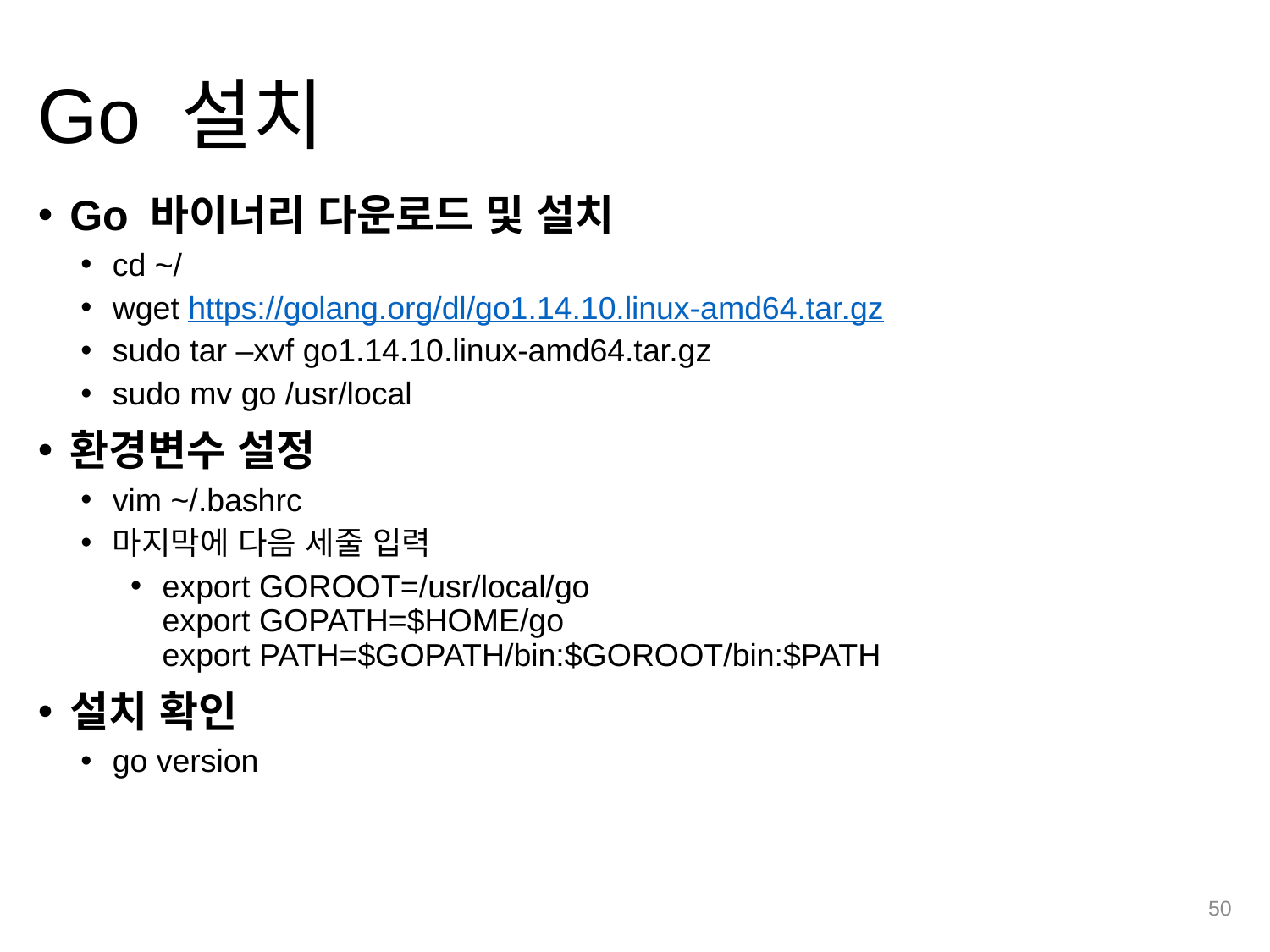

# Go 설치
Go 바이너리 다운로드 및 설치
cd ~/
wget https://golang.org/dl/go1.14.10.linux-amd64.tar.gz
sudo tar –xvf go1.14.10.linux-amd64.tar.gz
sudo mv go /usr/local
환경변수 설정
vim ~/.bashrc
마지막에 다음 세줄 입력
export GOROOT=/usr/local/go
export GOPATH=$HOME/go
export PATH=$GOPATH/bin:$GOROOT/bin:$PATH
설치 확인
go version
50